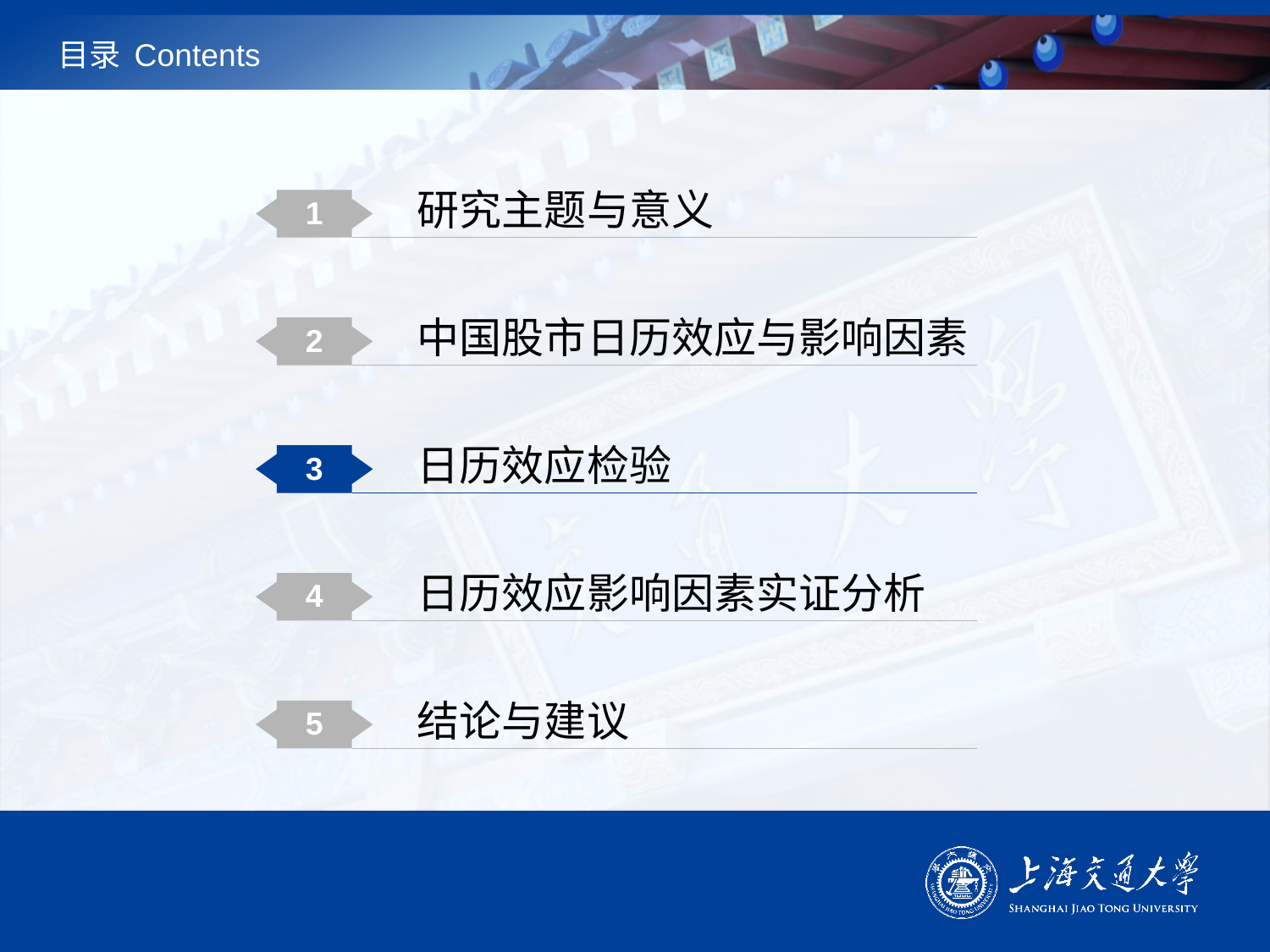

# 目录 Contents
研究主题与意义
1

中国股市日历效应与影响因素
2

日历效应检验
3

日历效应影响因素实证分析
4

结论与建议
5